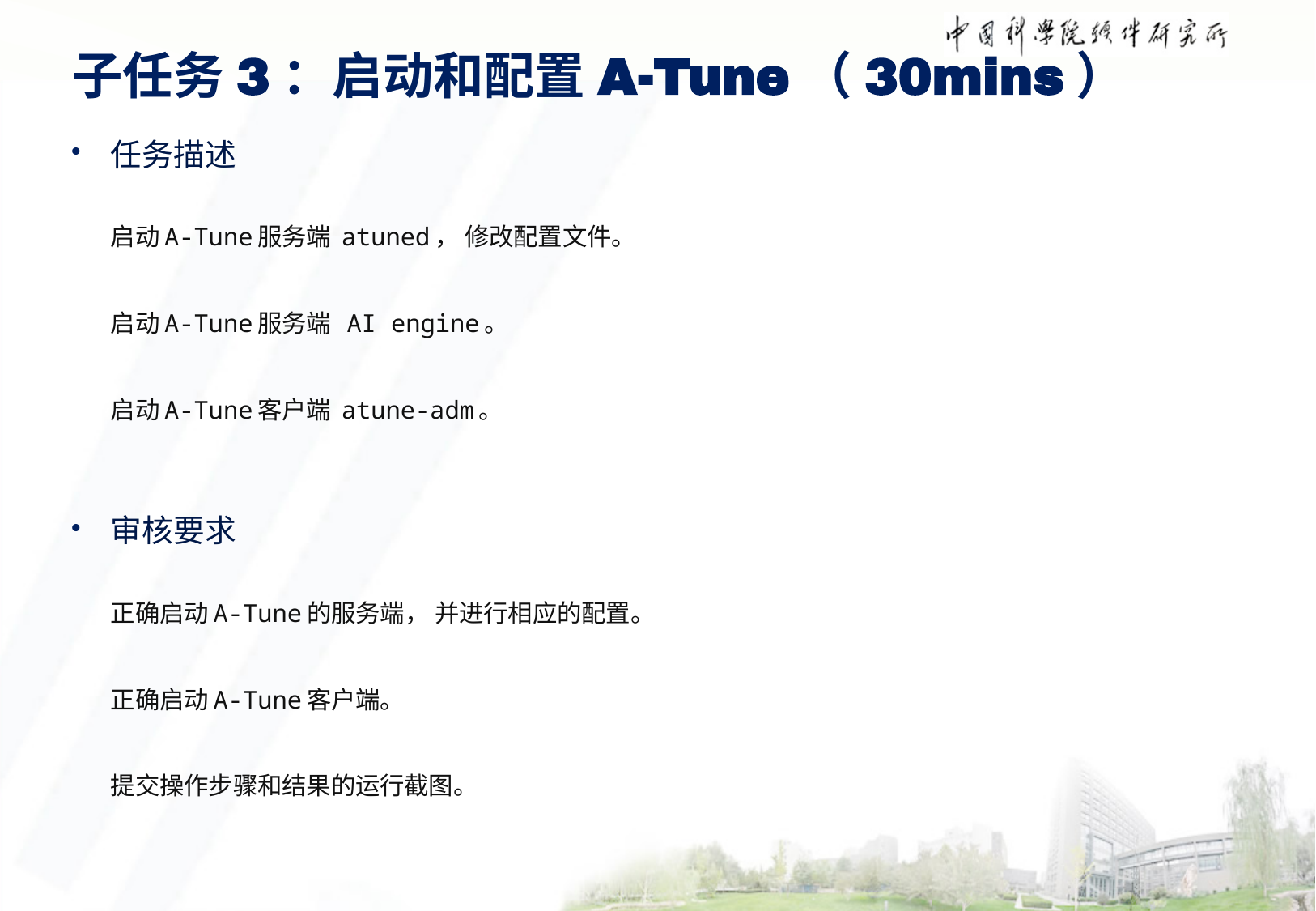

# 子任务3：启动和配置A-Tune（30mins）
任务描述

启动A-Tune服务端 atuned， 修改配置文件。

启动A-Tune服务端  AI engine。

启动A-Tune客户端 atune-adm。

审核要求

正确启动A-Tune的服务端， 并进行相应的配置。

正确启动A-Tune客户端。

提交操作步骤和结果的运行截图。